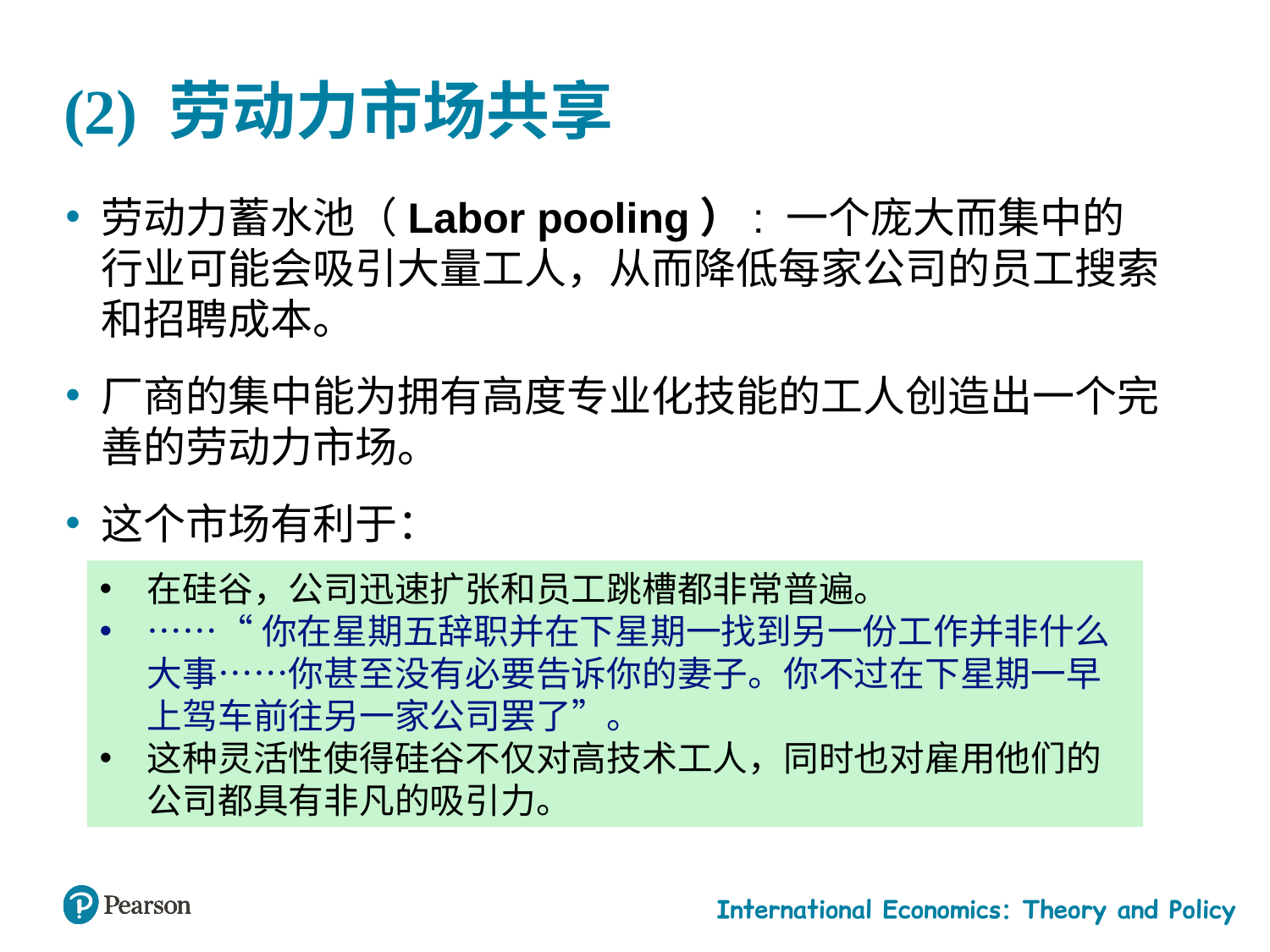

# (2) 劳动力市场共享
劳动力蓄水池（Labor pooling）: 一个庞大而集中的行业可能会吸引大量工人，从而降低每家公司的员工搜索和招聘成本。
厂商的集中能为拥有高度专业化技能的工人创造出一个完善的劳动力市场。
这个市场有利于：
厂商
较少面临劳动力短缺的问题
工人
较不可能面临失业

在硅谷，公司迅速扩张和员工跳槽都非常普遍。
……“你在星期五辞职并在下星期一找到另一份工作并非什么大事……你甚至没有必要告诉你的妻子。你不过在下星期一早上驾车前往另一家公司罢了”。
这种灵活性使得硅谷不仅对高技术工人，同时也对雇用他们的公司都具有非凡的吸引力。